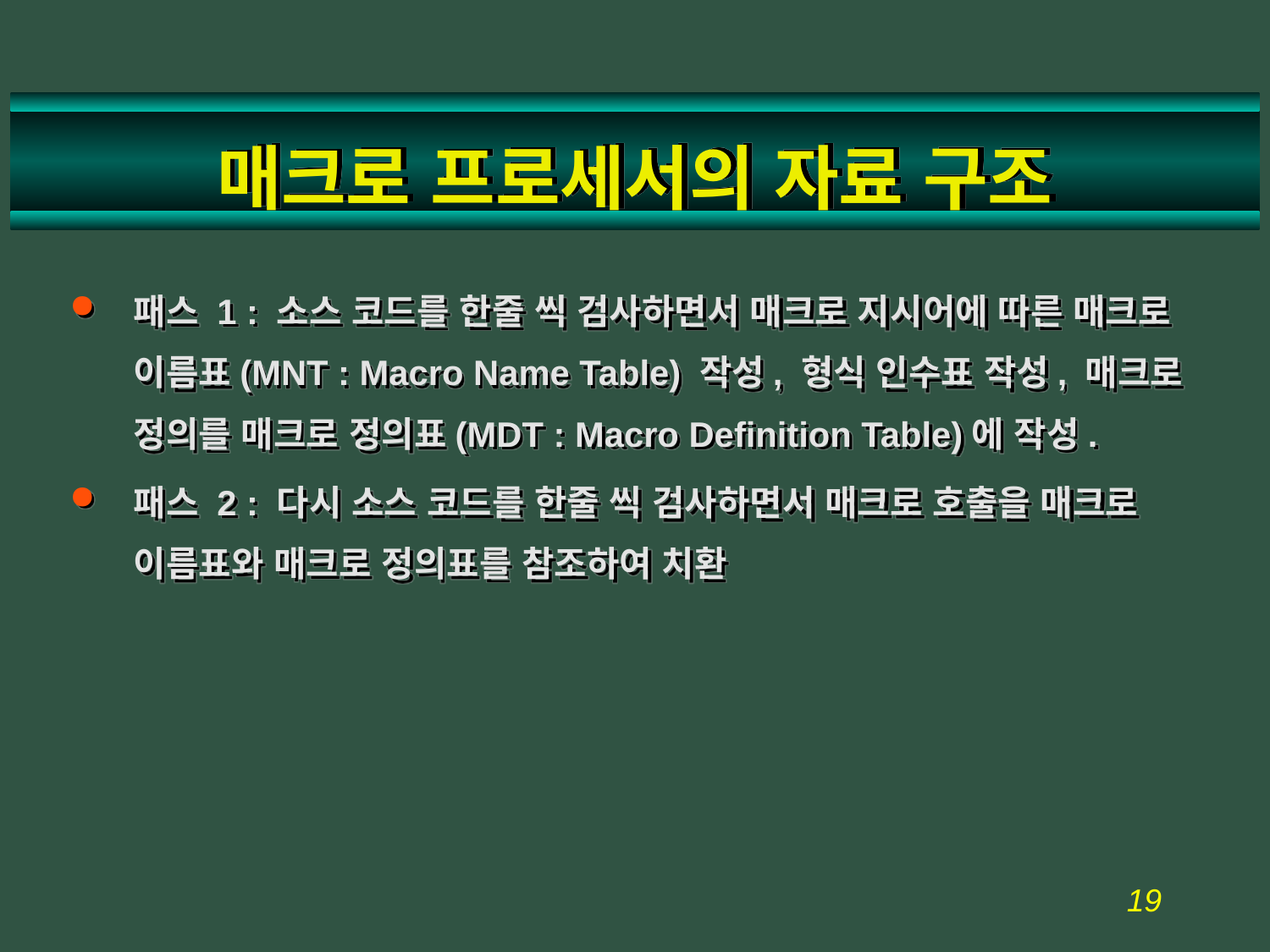

# 매크로 프로세서의 자료 구조
패스 1 : 소스 코드를 한줄 씩 검사하면서 매크로 지시어에 따른 매크로 이름표(MNT : Macro Name Table) 작성, 형식 인수표 작성, 매크로 정의를 매크로 정의표(MDT : Macro Definition Table)에 작성.
패스 2 : 다시 소스 코드를 한줄 씩 검사하면서 매크로 호출을 매크로 이름표와 매크로 정의표를 참조하여 치환
19